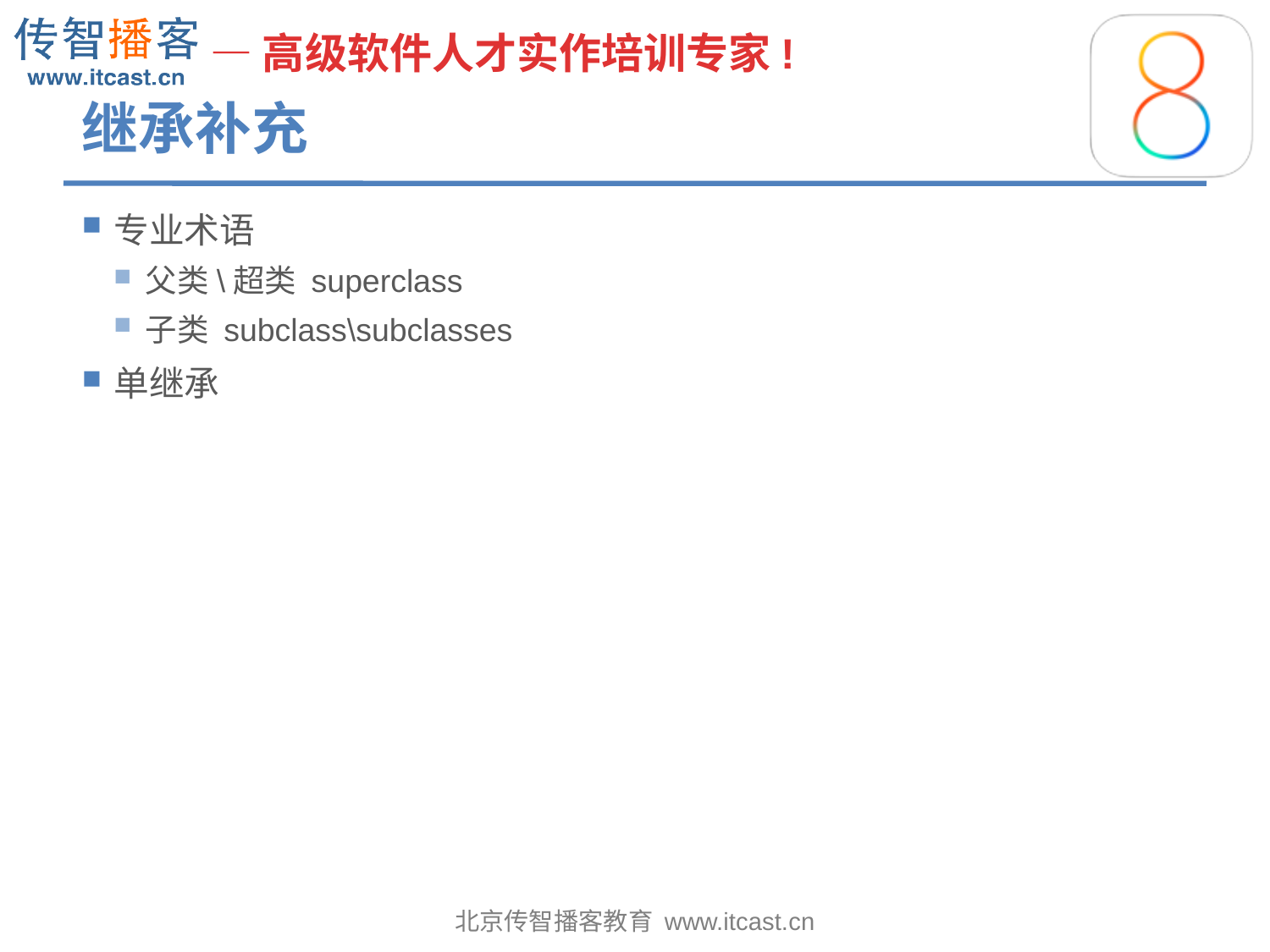

# 继承补充
专业术语
父类\超类 superclass
子类 subclass\subclasses
单继承